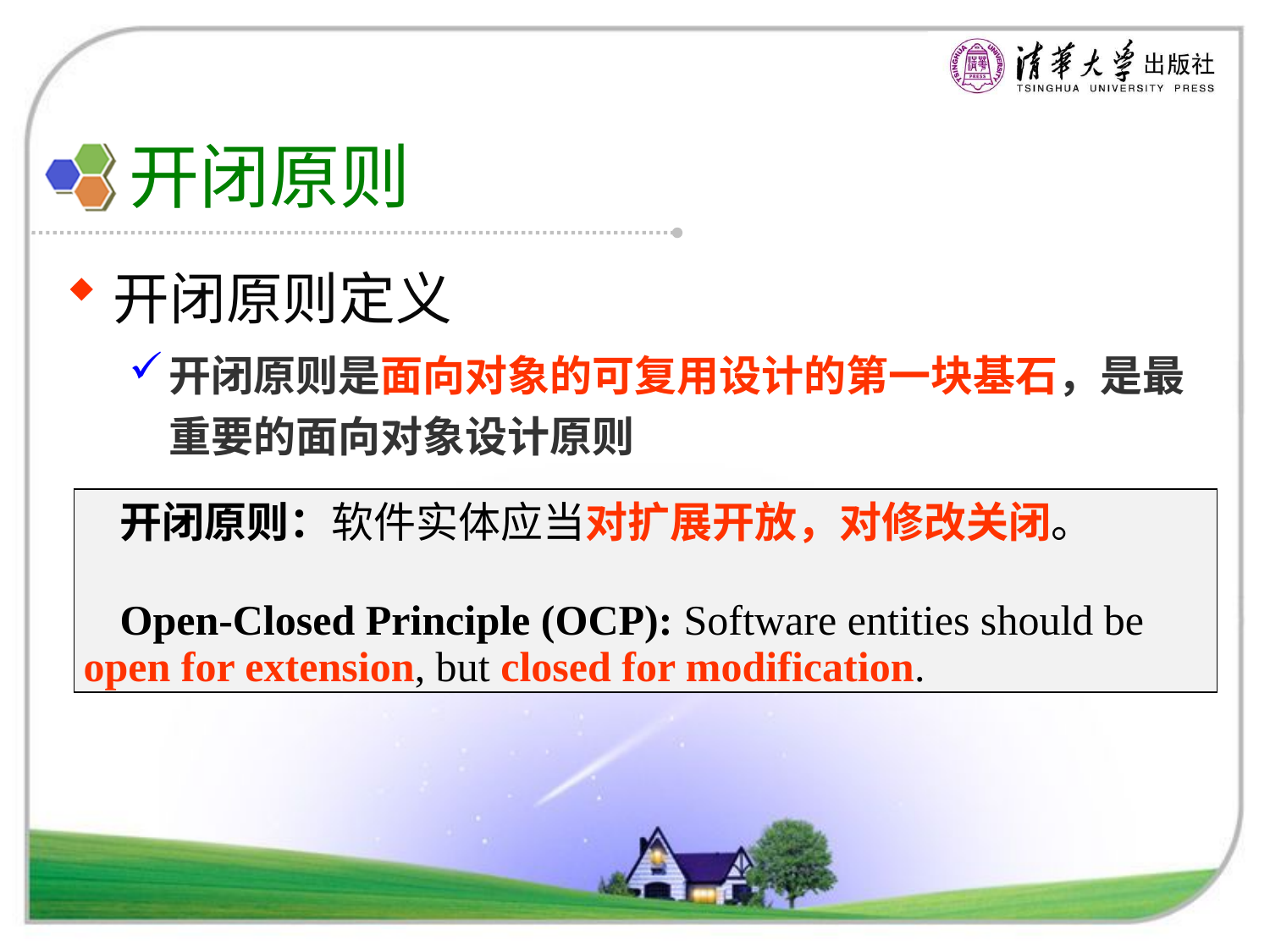

# 开闭原则
开闭原则定义
开闭原则是面向对象的可复用设计的第一块基石，是最重要的面向对象设计原则

| 开闭原则：软件实体应当对扩展开放，对修改关闭。 Open-Closed Principle (OCP): Software entities should be open for extension, but closed for modification. |
| --- |